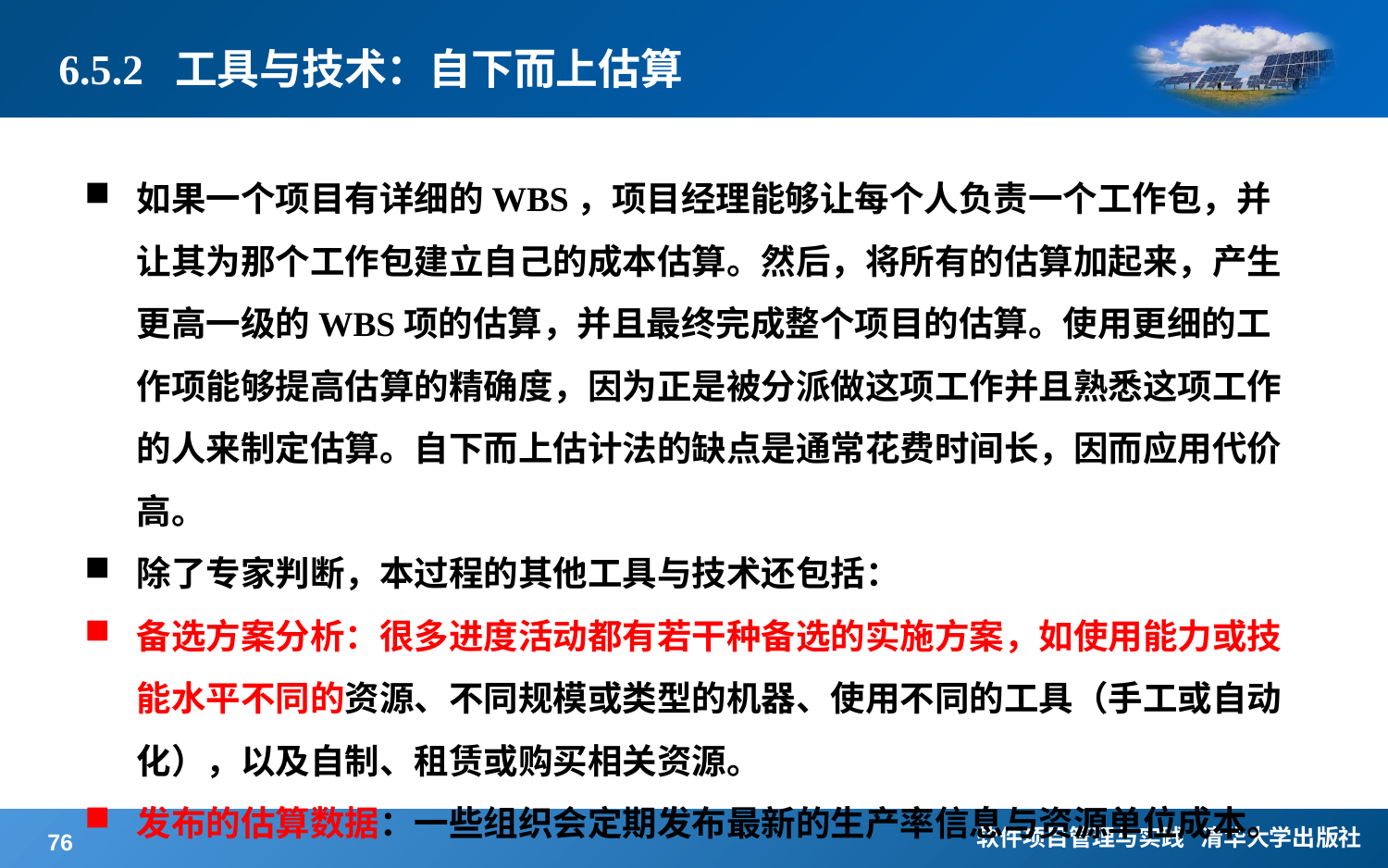

# 6.5.2  工具与技术：自下而上估算
如果一个项目有详细的WBS，项目经理能够让每个人负责一个工作包，并让其为那个工作包建立自己的成本估算。然后，将所有的估算加起来，产生更高一级的WBS项的估算，并且最终完成整个项目的估算。使用更细的工作项能够提高估算的精确度，因为正是被分派做这项工作并且熟悉这项工作的人来制定估算。自下而上估计法的缺点是通常花费时间长，因而应用代价高。
除了专家判断，本过程的其他工具与技术还包括：
备选方案分析：很多进度活动都有若干种备选的实施方案，如使用能力或技能水平不同的资源、不同规模或类型的机器、使用不同的工具（手工或自动化），以及自制、租赁或购买相关资源。
发布的估算数据：一些组织会定期发布最新的生产率信息与资源单位成本。